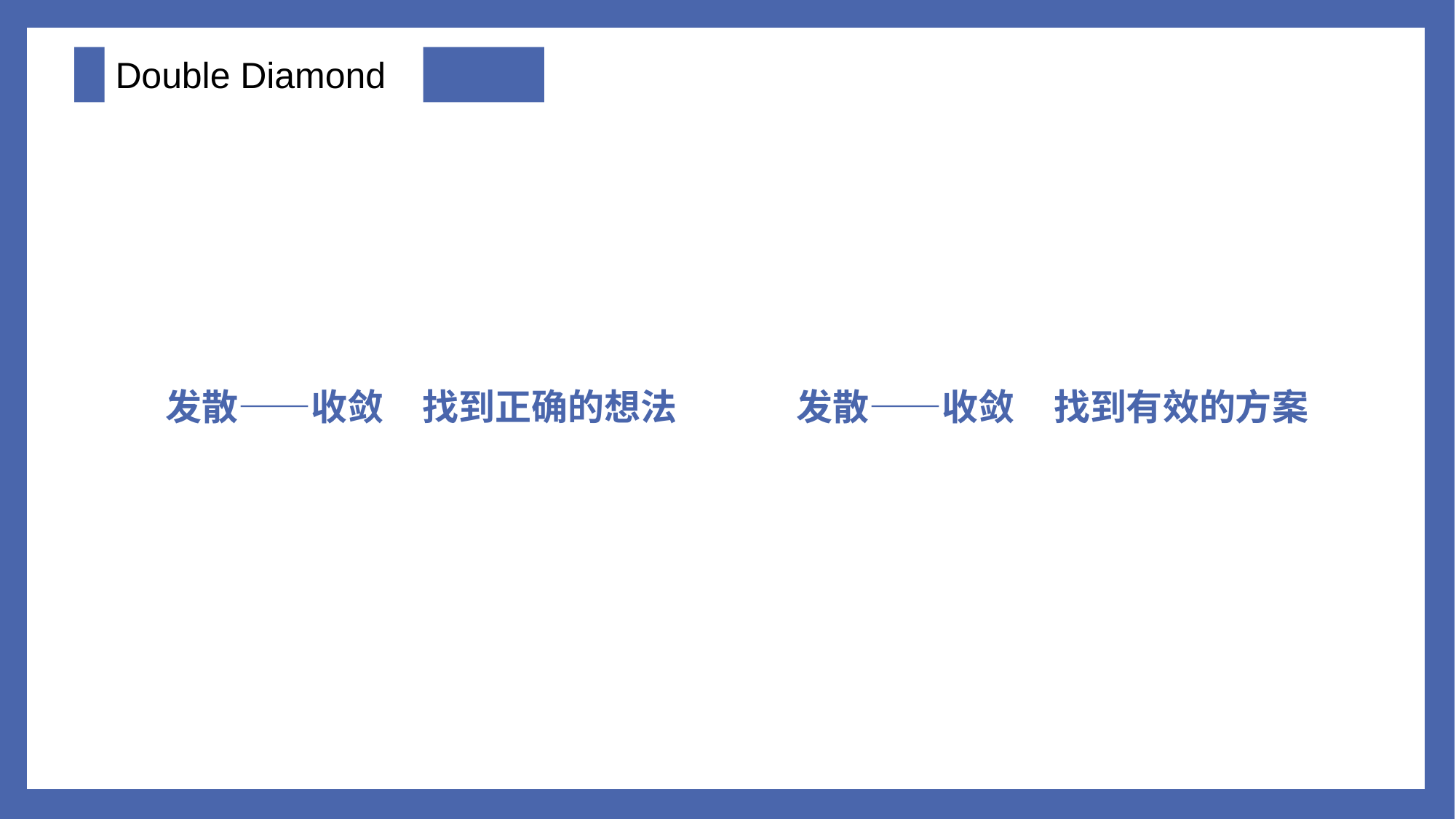

# Double Diamond
发散——收敛
找到有效的方案
发散——收敛
找到正确的想法